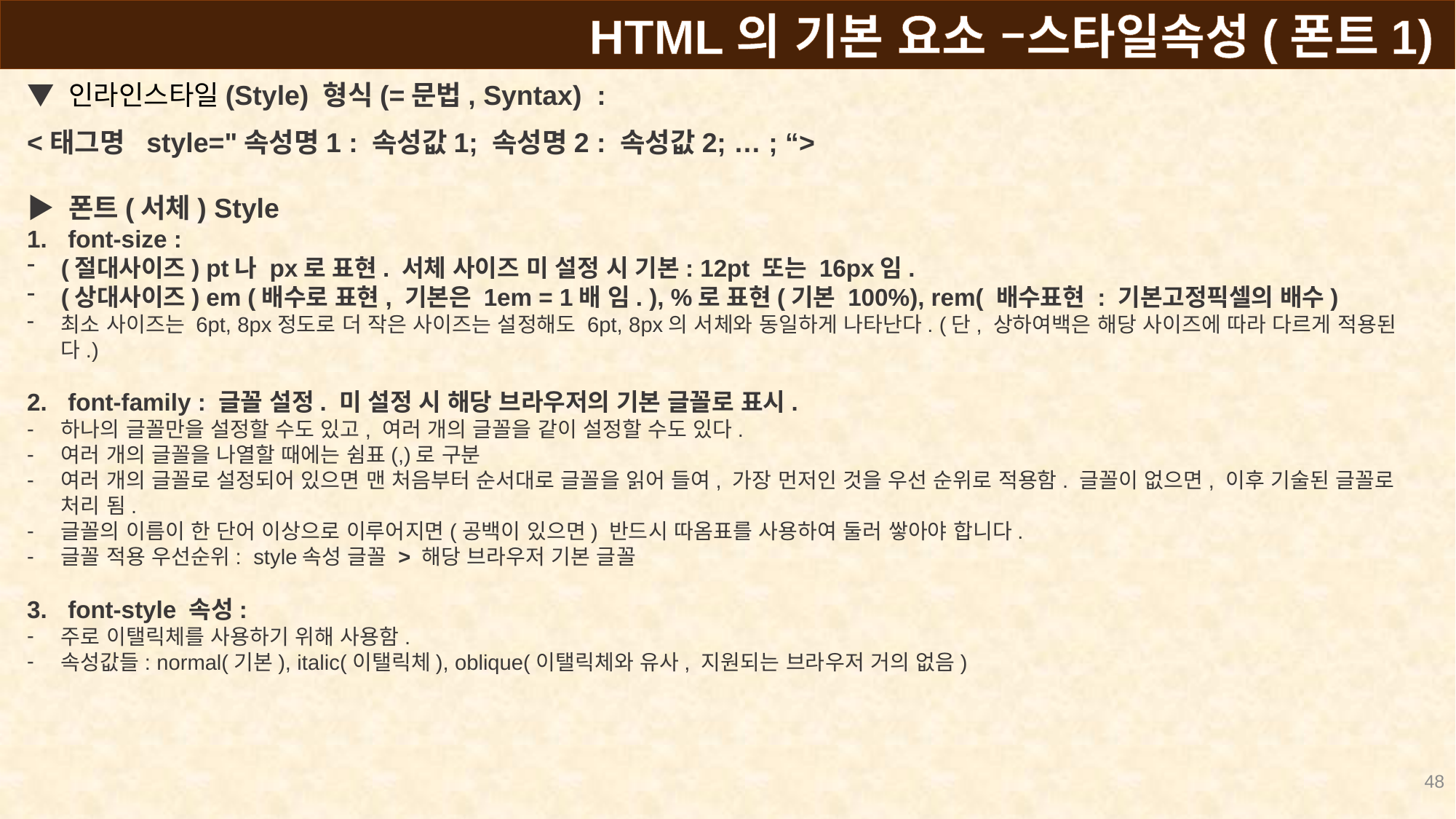

HTML의 기본 요소 –스타일속성(폰트1)
▼ 인라인스타일(Style) 형식(=문법, Syntax)  :

<태그명  style="속성명1 : 속성값1; 속성명2 : 속성값2; … ; “>

▶ 폰트(서체) Style
font-size :
(절대사이즈) pt나 px로 표현. 서체 사이즈 미 설정 시 기본: 12pt 또는 16px임.
(상대사이즈) em (배수로 표현, 기본은 1em = 1배 임. ), %로 표현(기본 100%), rem( 배수표현 : 기본고정픽셀의 배수)
최소 사이즈는 6pt, 8px정도로 더 작은 사이즈는 설정해도 6pt, 8px의 서체와 동일하게 나타난다. (단, 상하여백은 해당 사이즈에 따라 다르게 적용된다.)

font-family : 글꼴 설정. 미 설정 시 해당 브라우저의 기본 글꼴로 표시.
하나의 글꼴만을 설정할 수도 있고, 여러 개의 글꼴을 같이 설정할 수도 있다.
여러 개의 글꼴을 나열할 때에는 쉼표(,)로 구분
여러 개의 글꼴로 설정되어 있으면 맨 처음부터 순서대로 글꼴을 읽어 들여, 가장 먼저인 것을 우선 순위로 적용함. 글꼴이 없으면, 이후 기술된 글꼴로 처리 됨.
글꼴의 이름이 한 단어 이상으로 이루어지면(공백이 있으면) 반드시 따옴표를 사용하여 둘러 쌓아야 합니다.
글꼴 적용 우선순위:  style속성 글꼴 > 해당 브라우저 기본 글꼴

font-style 속성:
주로 이탤릭체를 사용하기 위해 사용함.
속성값들: normal(기본), italic(이탤릭체), oblique(이탤릭체와 유사, 지원되는 브라우저 거의 없음)
48